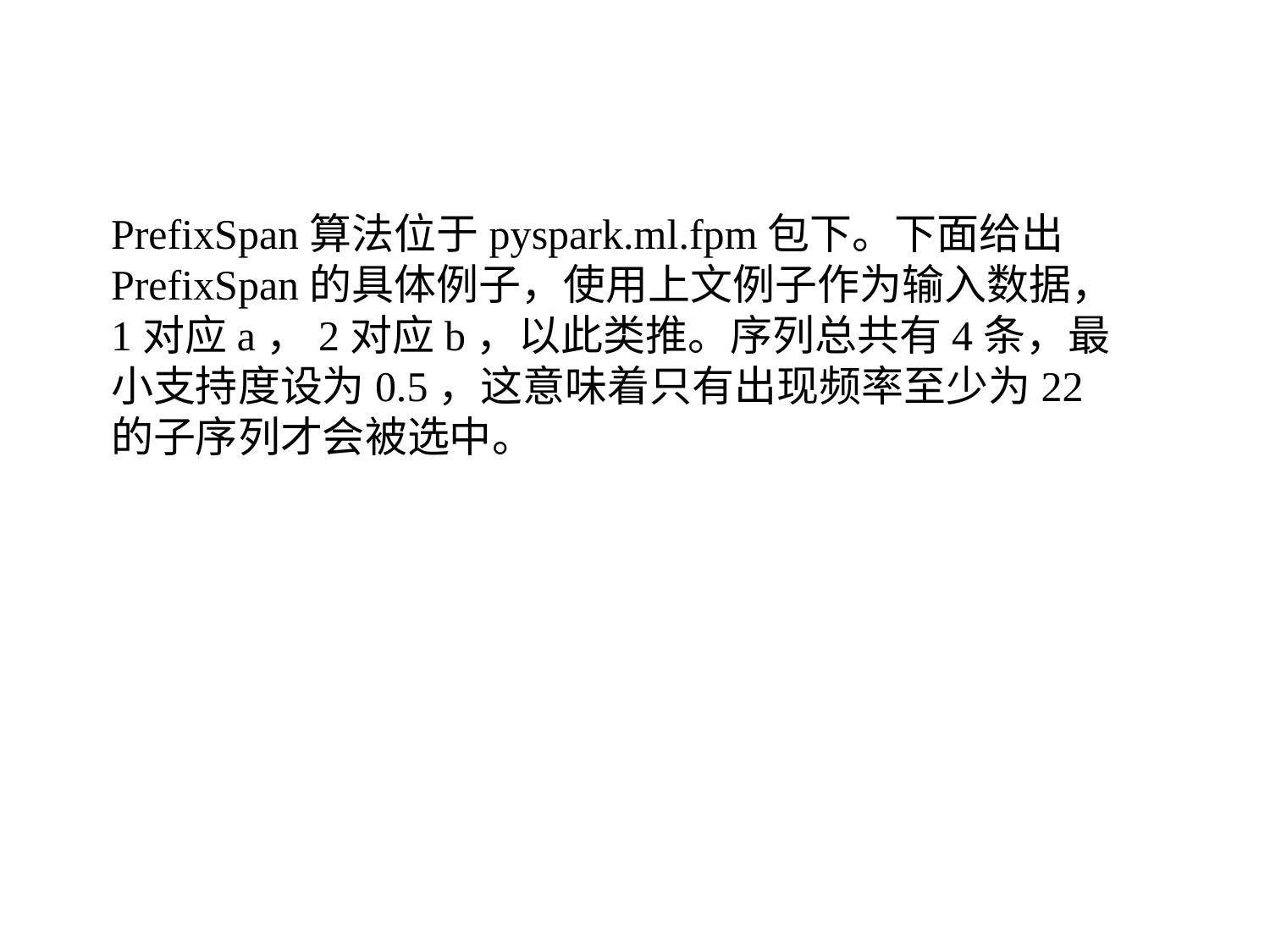

9.9.3 PrefixSpan 算法
PrefixSpan算法位于pyspark.ml.fpm包下。下面给出PrefixSpan的具体例子，使用上文例子作为输入数据，1对应a，2对应b，以此类推。序列总共有4条，最小支持度设为0.5，这意味着只有出现频率至少为22的子序列才会被选中。